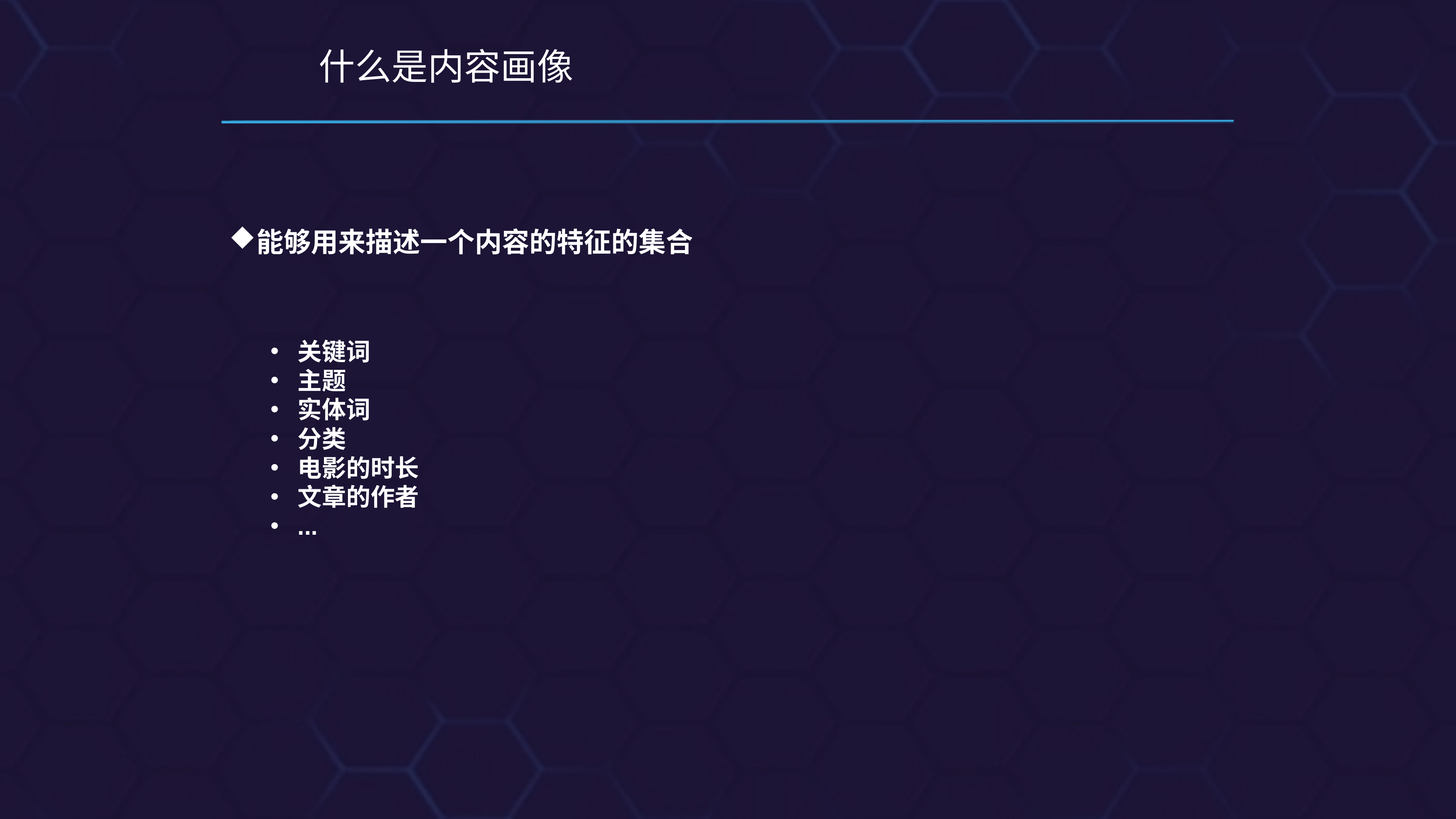

# 什么是内容画像
能够用来描述一个内容的特征的集合
关键词
主题
实体词
分类
电影的时长
文章的作者
...